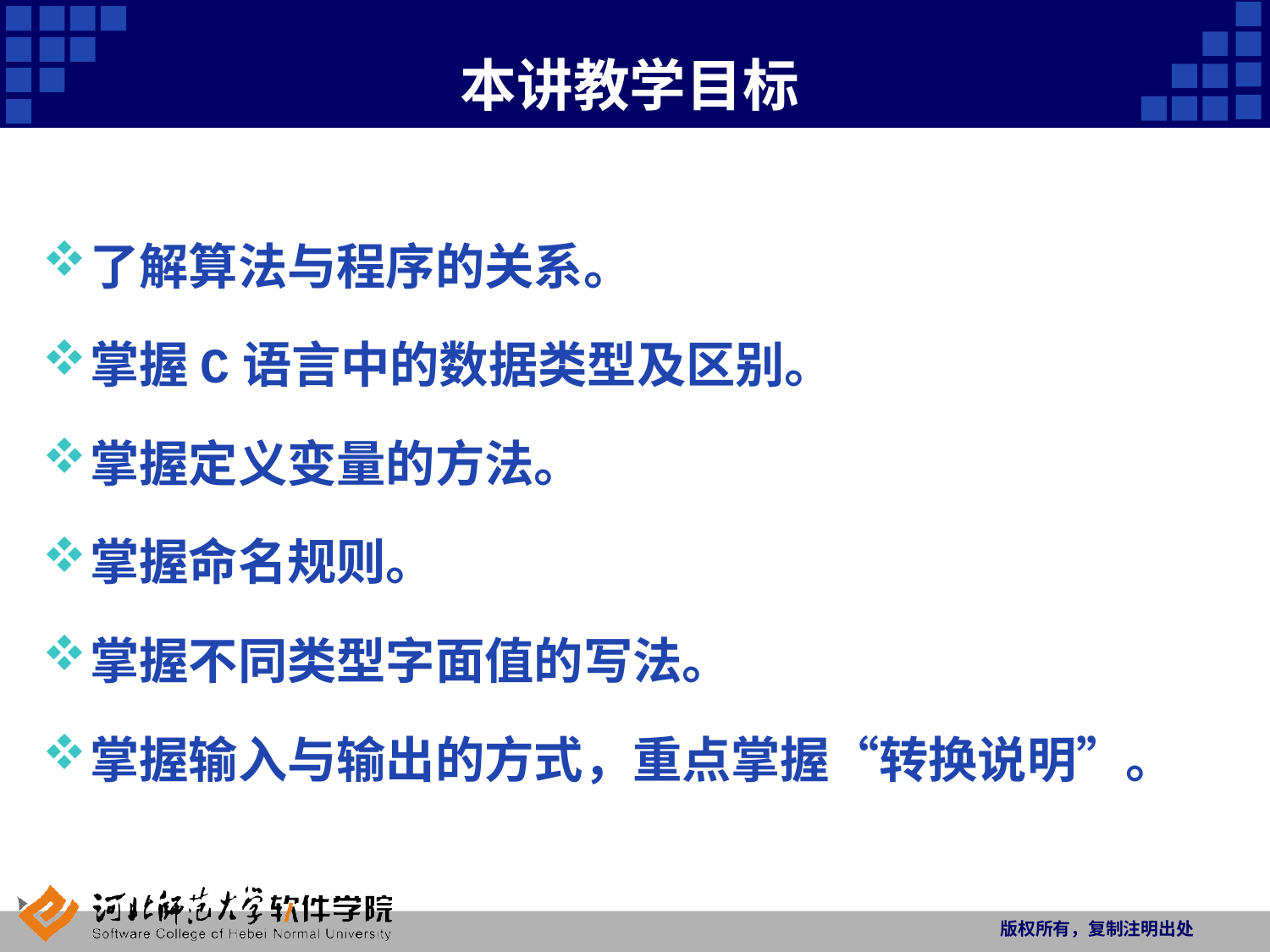

# 本讲教学目标
了解算法与程序的关系。
掌握C语言中的数据类型及区别。
掌握定义变量的方法。
掌握命名规则。
掌握不同类型字面值的写法。
掌握输入与输出的方式，重点掌握“转换说明”。

版权所有，复制注明出处